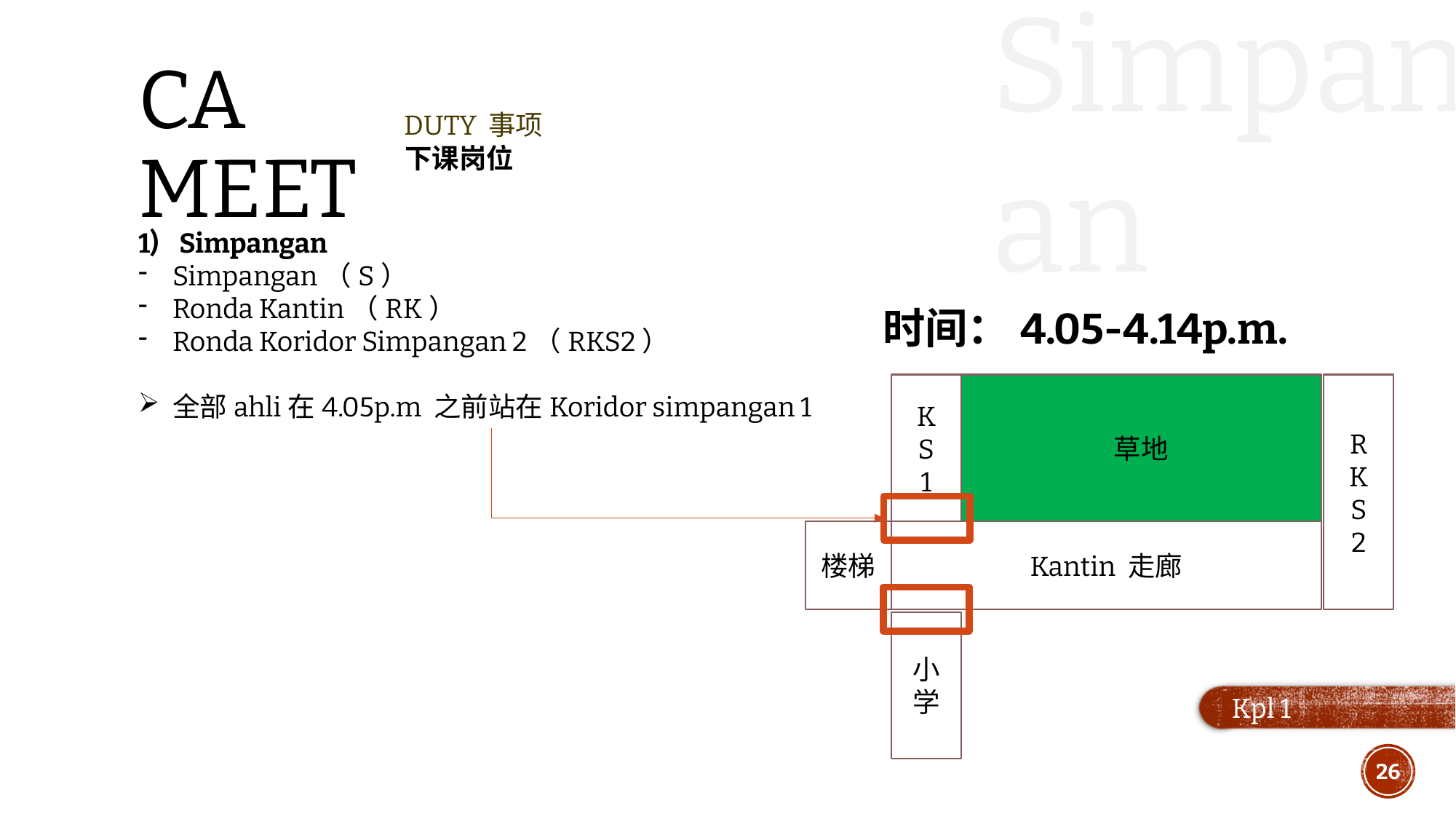

Simpangan
Ca meet
DUTY 事项
下课岗位
Simpangan
Simpangan（S）
Ronda Kantin（RK）
Ronda Koridor Simpangan 2（RKS2）

全部ahli在4.05p.m 之前站在Koridor simpangan 1
时间：4.05-4.14p.m.
草地
K
S
1
R
K
S
2

楼梯
Kantin 走廊

小学

Kpl 1
26